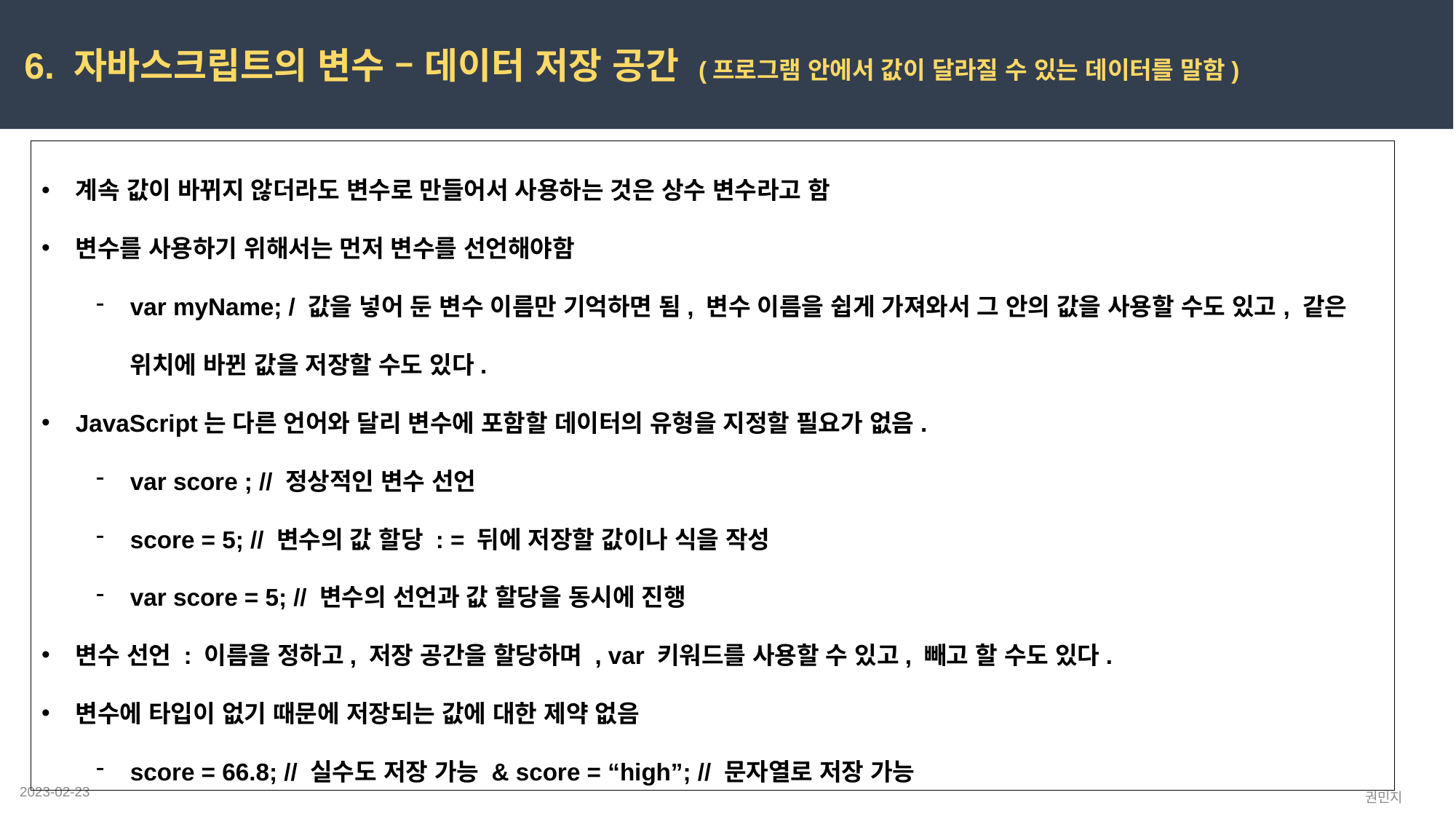

6. 자바스크립트의 변수 – 데이터 저장 공간 (프로그램 안에서 값이 달라질 수 있는 데이터를 말함)
계속 값이 바뀌지 않더라도 변수로 만들어서 사용하는 것은 상수 변수라고 함
변수를 사용하기 위해서는 먼저 변수를 선언해야함
var myName; / 값을 넣어 둔 변수 이름만 기억하면 됨, 변수 이름을 쉽게 가져와서 그 안의 값을 사용할 수도 있고, 같은 위치에 바뀐 값을 저장할 수도 있다.
JavaScript는 다른 언어와 달리 변수에 포함할 데이터의 유형을 지정할 필요가 없음.
var score ; // 정상적인 변수 선언
score = 5; // 변수의 값 할당 : = 뒤에 저장할 값이나 식을 작성
var score = 5; // 변수의 선언과 값 할당을 동시에 진행
변수 선언 : 이름을 정하고, 저장 공간을 할당하며 , var 키워드를 사용할 수 있고, 빼고 할 수도 있다.
변수에 타입이 없기 때문에 저장되는 값에 대한 제약 없음
score = 66.8; // 실수도 저장 가능 & score = “high”; // 문자열로 저장 가능

2023-02-23
권민지